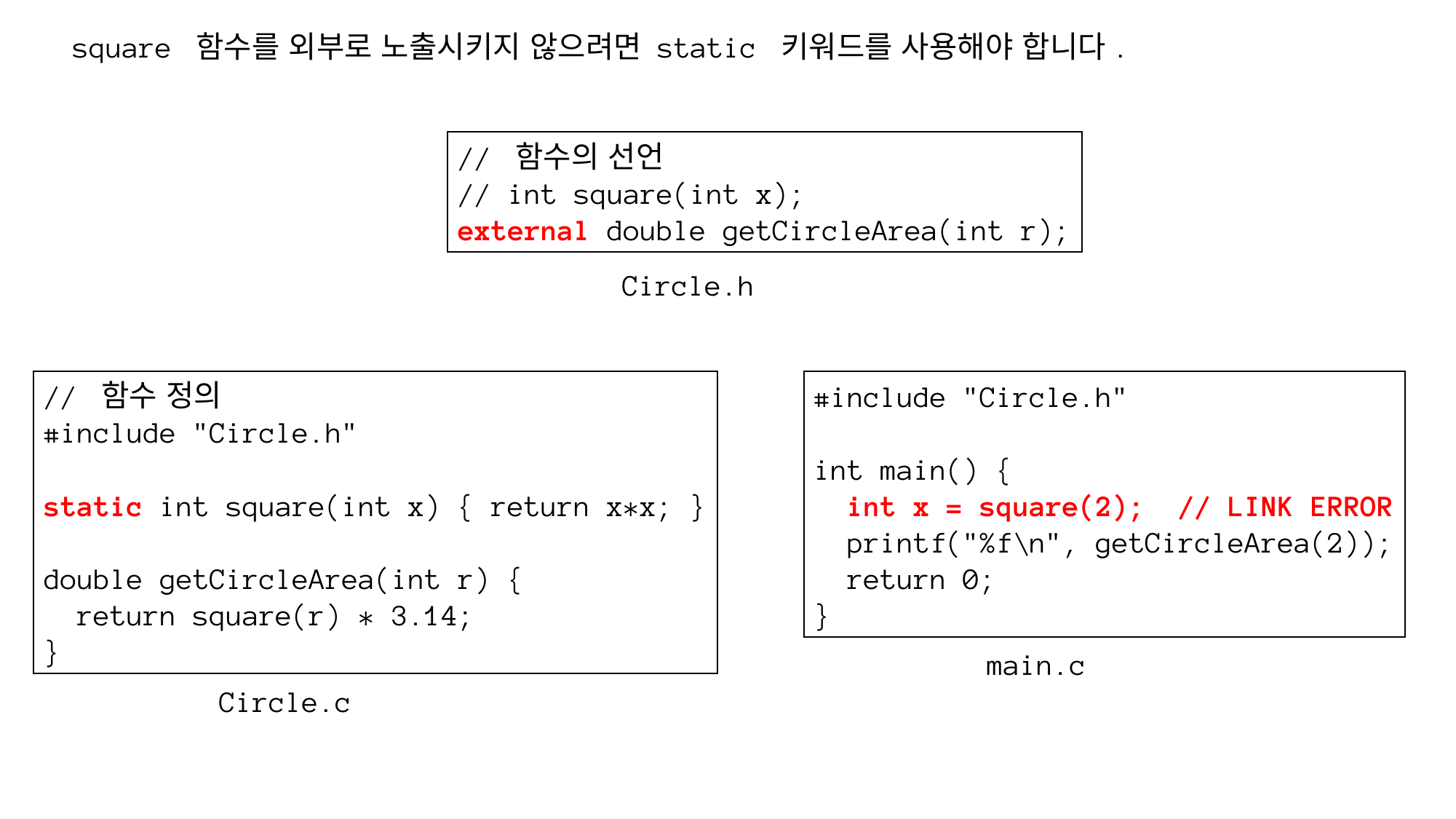

square 함수를 외부로 노출시키지 않으려면 static 키워드를 사용해야 합니다.
// 함수의 선언
// int square(int x);
external double getCircleArea(int r);
Circle.h
// 함수 정의
#include "Circle.h"

static int square(int x) { return x*x; }

double getCircleArea(int r) {
  return square(r) * 3.14;
}
#include "Circle.h"

int main() {
  int x = square(2);  // LINK ERROR
  printf("%f\n", getCircleArea(2));
  return 0;
}
main.c
Circle.c